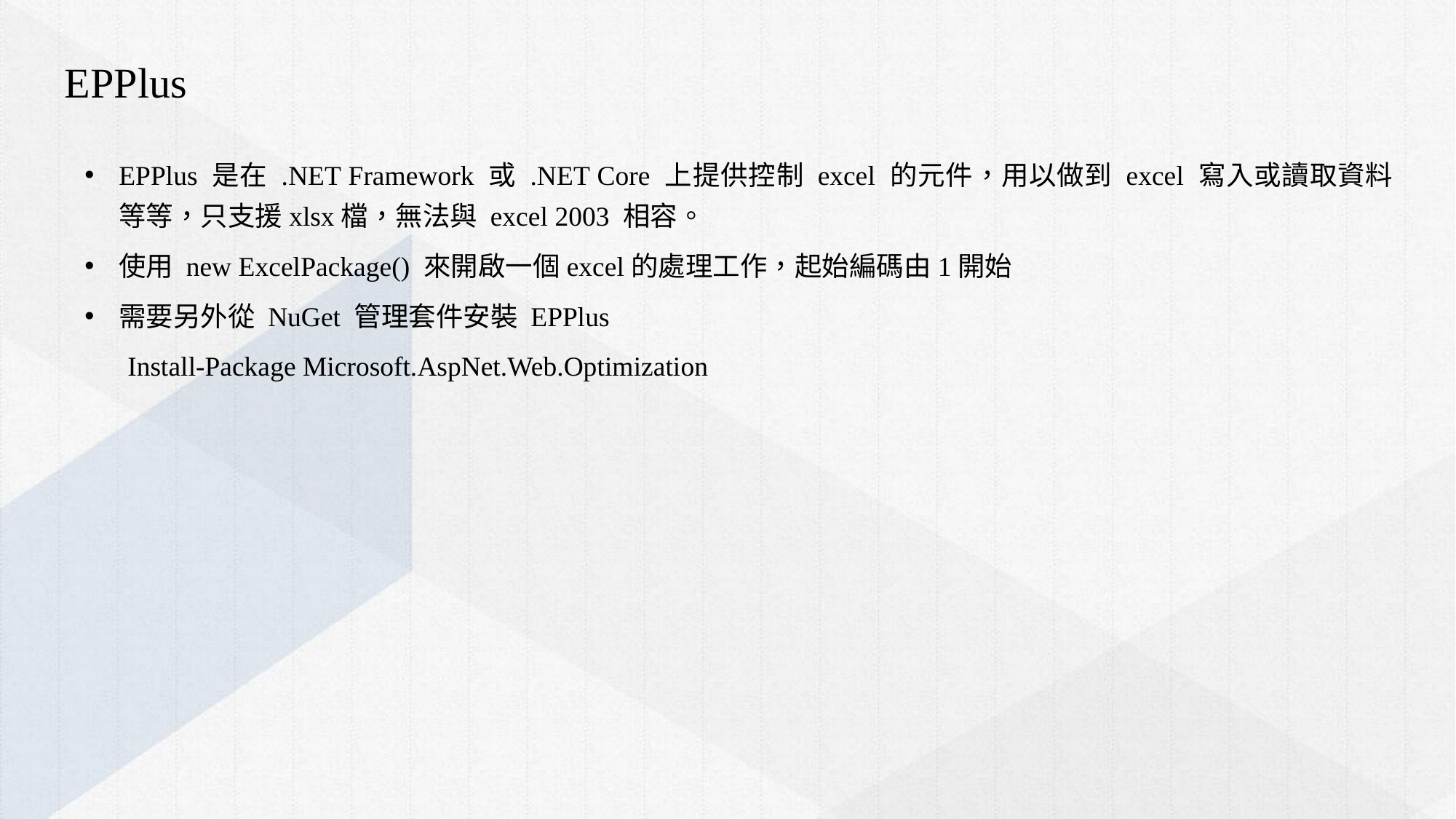

EPPlus
EPPlus 是在 .NET Framework 或 .NET Core 上提供控制 excel 的元件，用以做到 excel 寫入或讀取資料等等，只支援xlsx檔，無法與 excel 2003 相容。
使用 new ExcelPackage() 來開啟一個excel的處理工作，起始編碼由1開始
需要另外從 NuGet 管理套件安裝 EPPlus
Install-Package Microsoft.AspNet.Web.Optimization